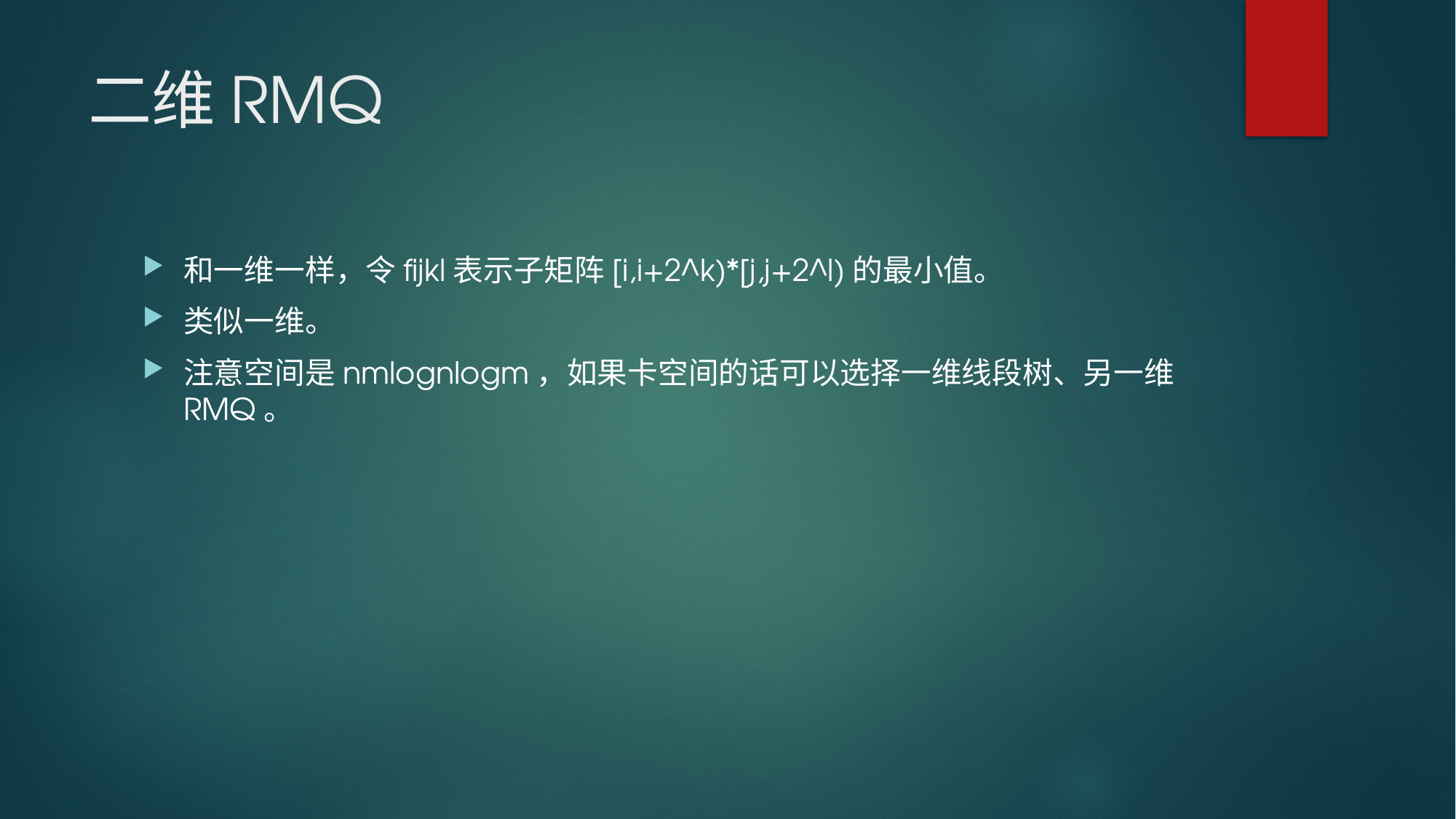

# 二维RMQ
和一维一样，令fijkl表示子矩阵[i,i+2^k)*[j,j+2^l)的最小值。
类似一维。
注意空间是nmlognlogm，如果卡空间的话可以选择一维线段树、另一维RMQ。